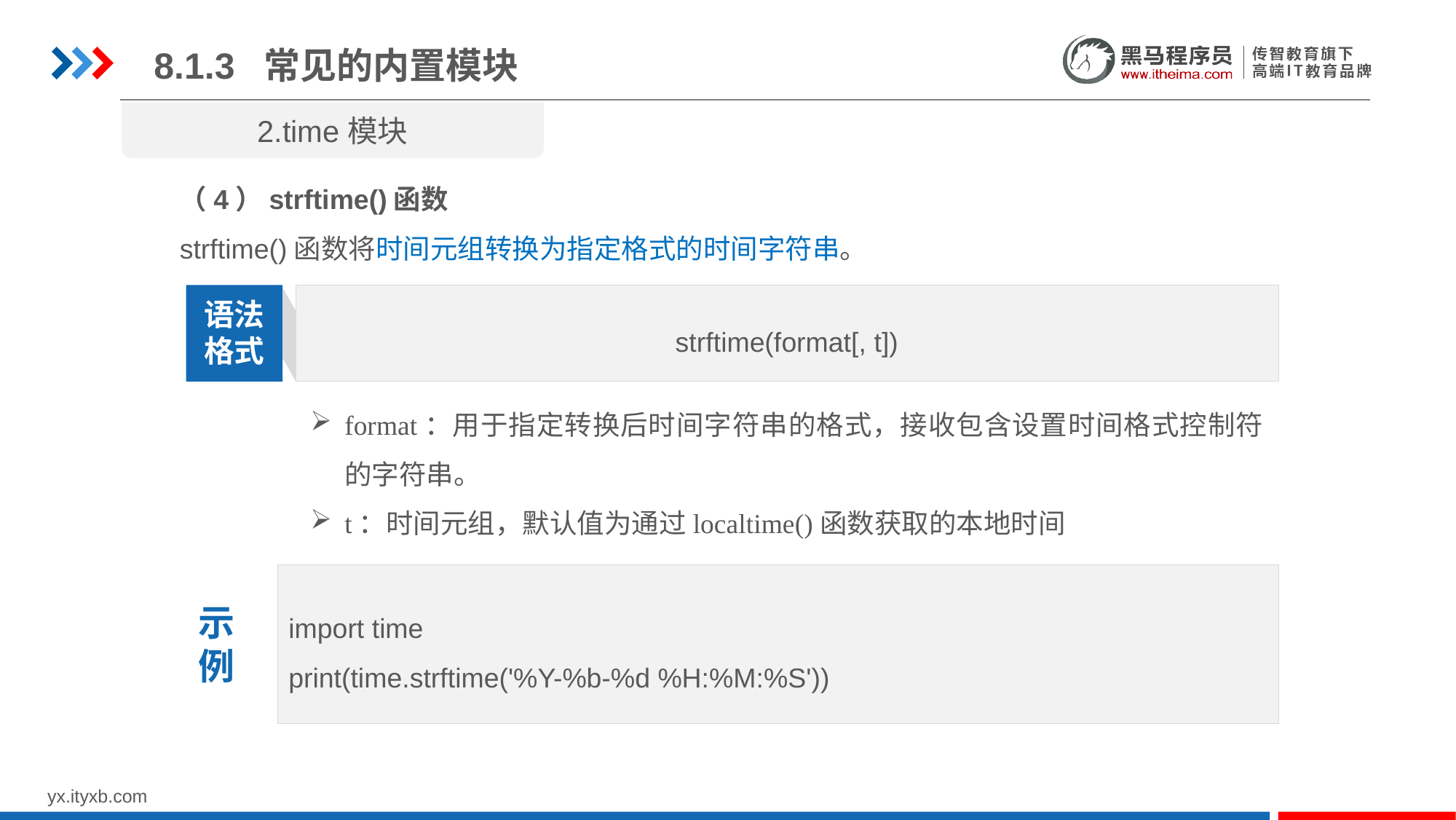

8.1.3  常见的内置模块

2.time模块
（4）strftime()函数
strftime()函数将时间元组转换为指定格式的时间字符串。

strftime(format[, t])

语法
格式
format：用于指定转换后时间字符串的格式，接收包含设置时间格式控制符的字符串。
t：时间元组，默认值为通过localtime()函数获取的本地时间
import time
print(time.strftime('%Y-%b-%d %H:%M:%S'))
示
例